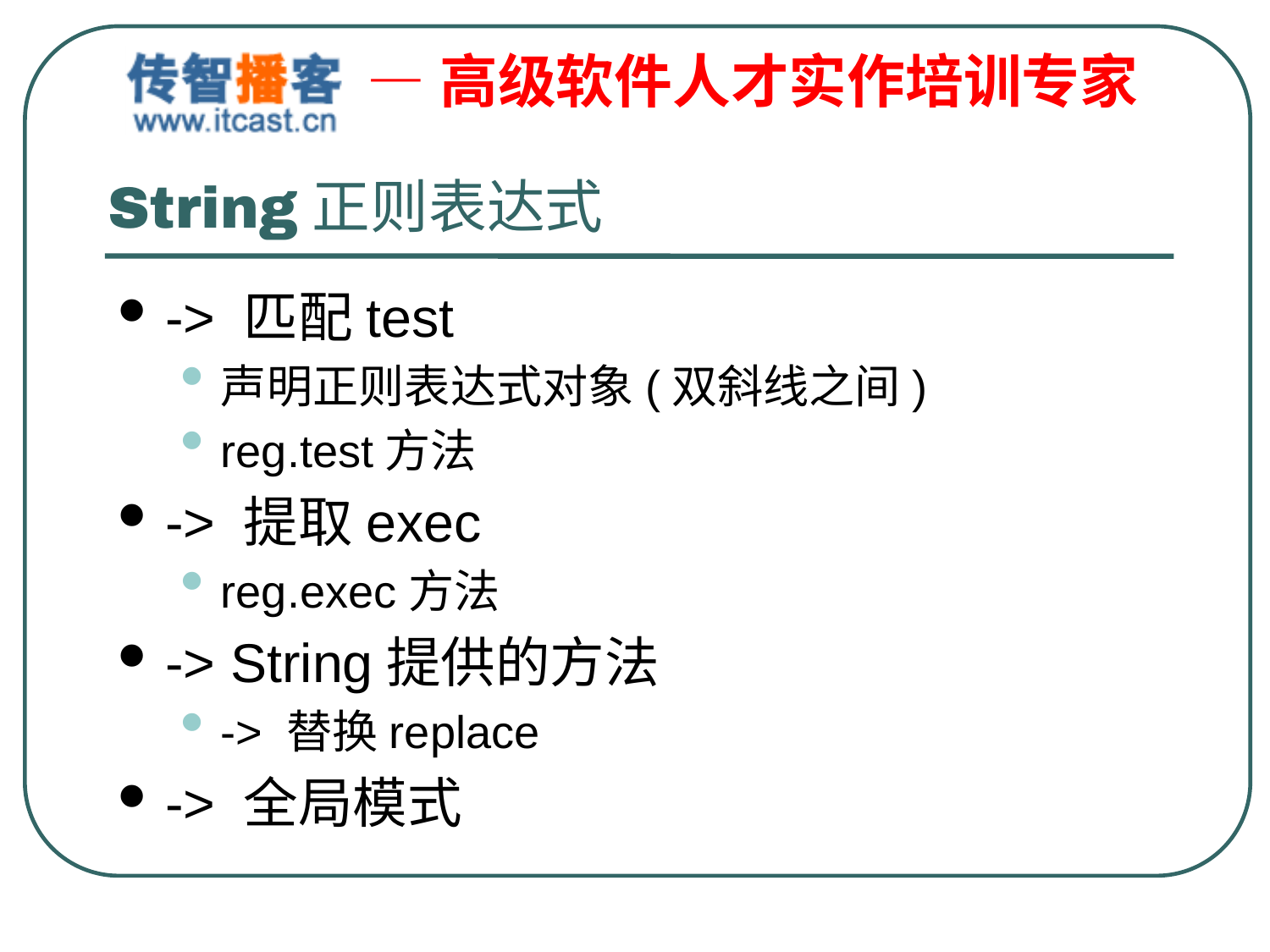

# String正则表达式
-> 匹配test
声明正则表达式对象(双斜线之间)
reg.test方法
-> 提取exec
reg.exec方法
-> String提供的方法
-> 替换replace
-> 全局模式